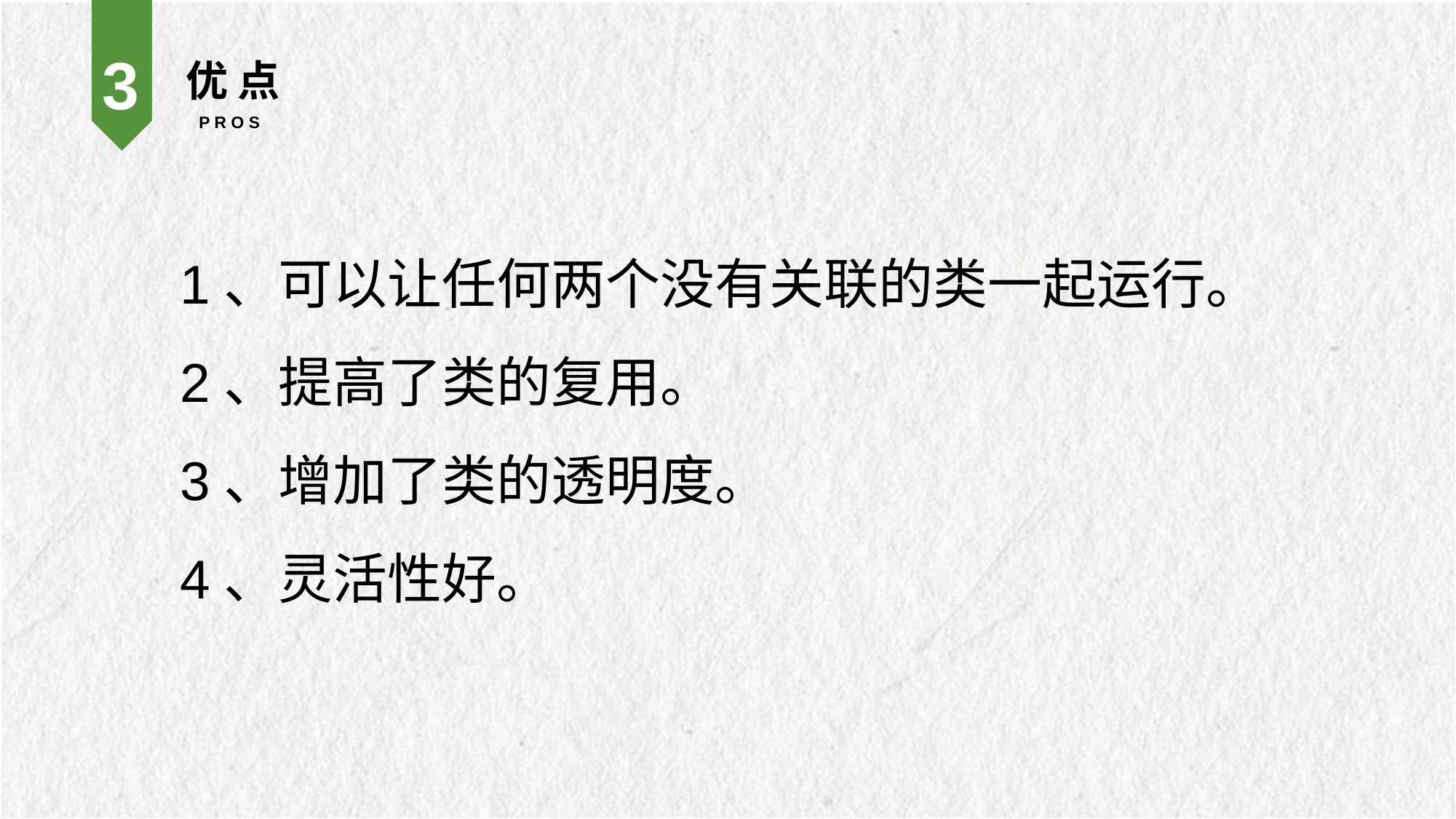

3

优点
PROS
1、可以让任何两个没有关联的类一起运行。
2、提高了类的复用。
3、增加了类的透明度。
4、灵活性好。